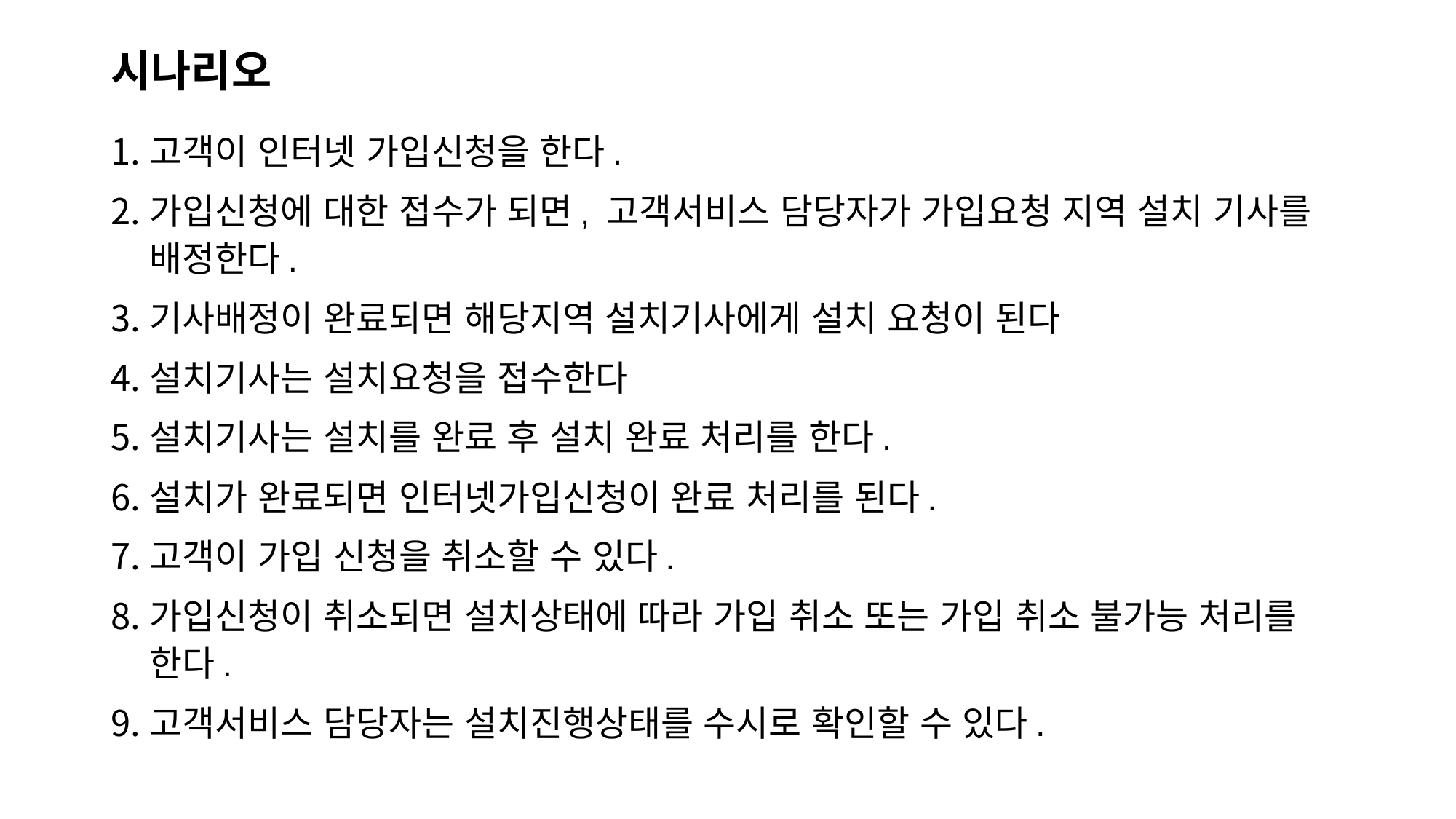

# 시나리오
고객이 인터넷 가입신청을 한다.
가입신청에 대한 접수가 되면, 고객서비스 담당자가 가입요청 지역 설치 기사를 배정한다.
기사배정이 완료되면 해당지역 설치기사에게 설치 요청이 된다
설치기사는 설치요청을 접수한다
설치기사는 설치를 완료 후 설치 완료 처리를 한다.
설치가 완료되면 인터넷가입신청이 완료 처리를 된다.
고객이 가입 신청을 취소할 수 있다.
가입신청이 취소되면 설치상태에 따라 가입 취소 또는 가입 취소 불가능 처리를 한다.
고객서비스 담당자는 설치진행상태를 수시로 확인할 수 있다.